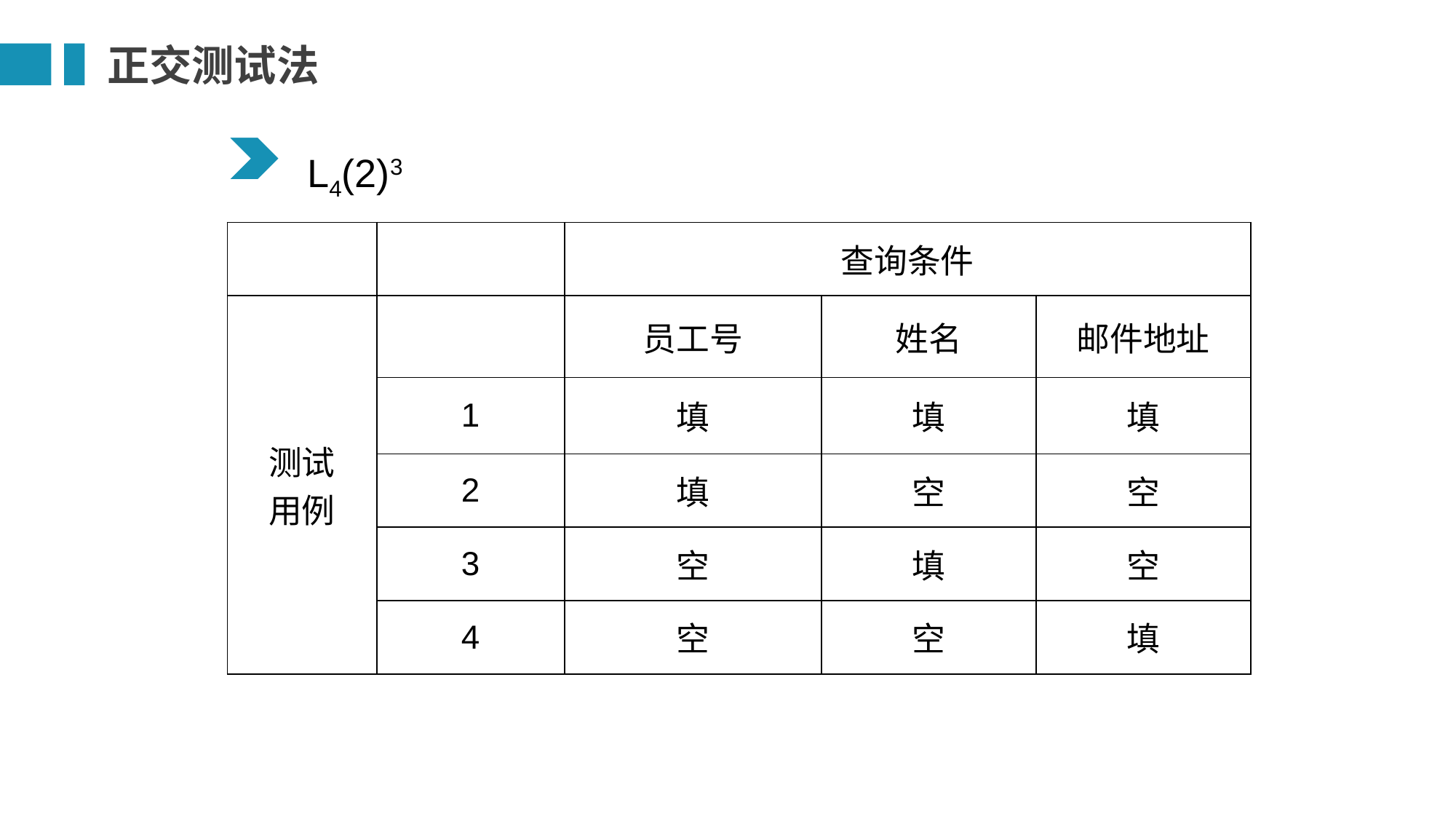

正交测试法

L4(2)3

|  |  | 查询条件 |  |  |
| --- | --- | --- | --- | --- |
| 测试 用例 |  | 员工号 | 姓名 | 邮件地址 |
|  | 1 | 填 | 填 | 填 |
|  | 2 | 填 | 空 | 空 |
|  | 3 | 空 | 填 | 空 |
|  | 4 | 空 | 空 | 填 |
111